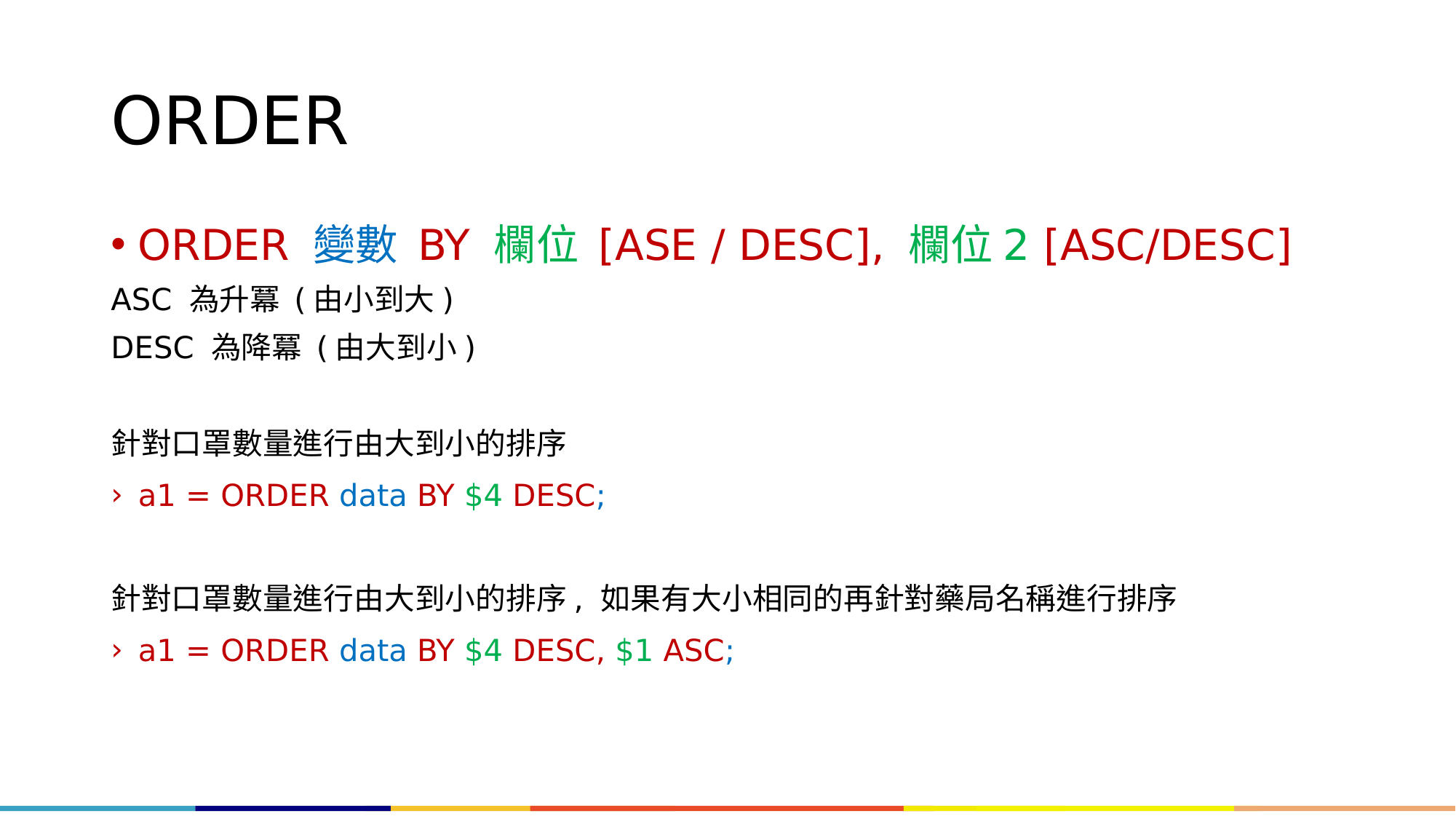

# ORDER
ORDER 變數 BY 欄位 [ASE / DESC], 欄位2 [ASC/DESC]
ASC 為升冪 (由小到大)
DESC 為降冪 (由大到小)

針對口罩數量進行由大到小的排序
a1 = ORDER data BY $4 DESC;

針對口罩數量進行由大到小的排序, 如果有大小相同的再針對藥局名稱進行排序
a1 = ORDER data BY $4 DESC, $1 ASC;